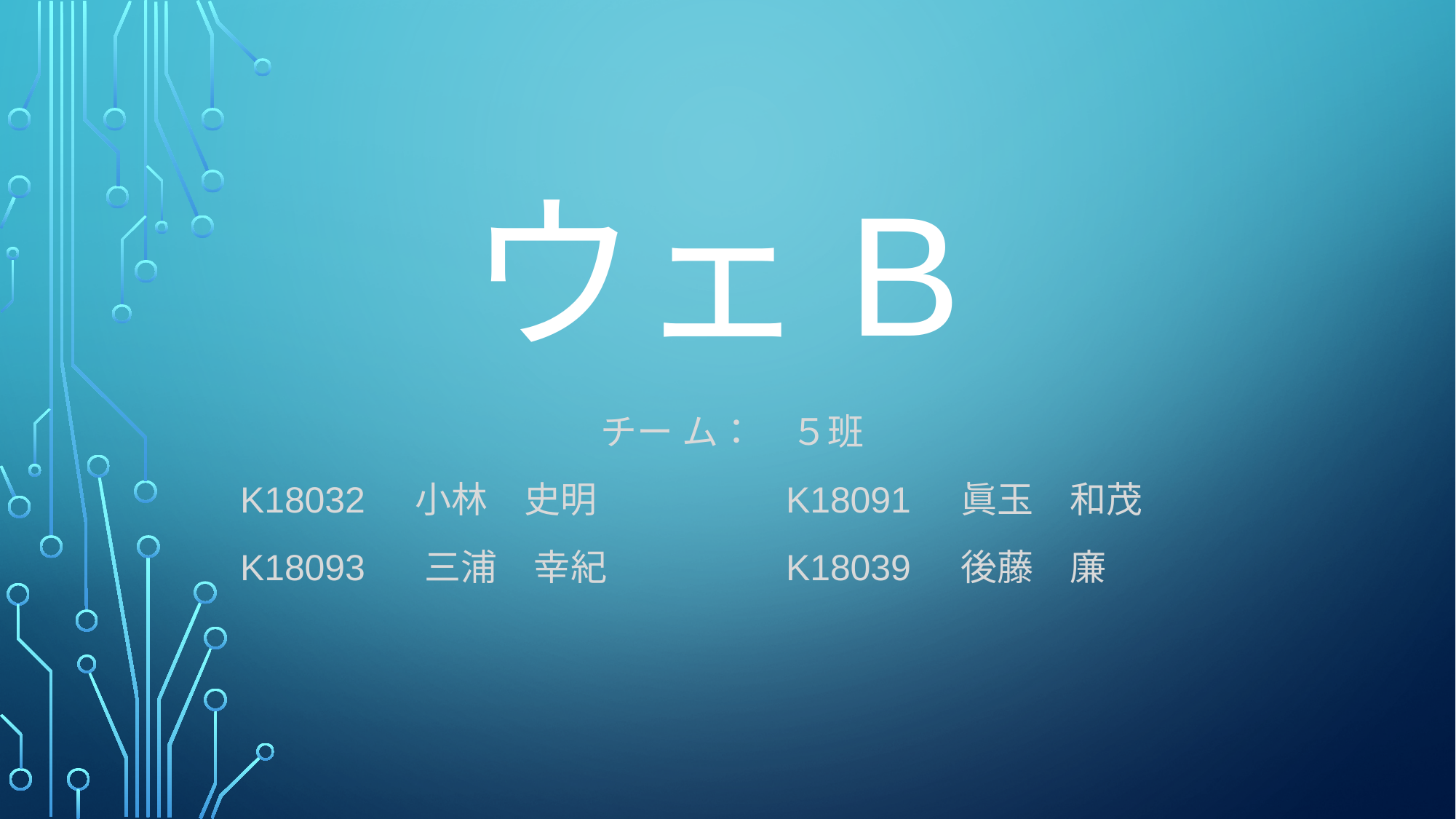

# ウェB

　チー ム：　５班
K18032    小林　史明		K18091    眞玉　和茂
K18093     三浦　幸紀		K18039    後藤　廉